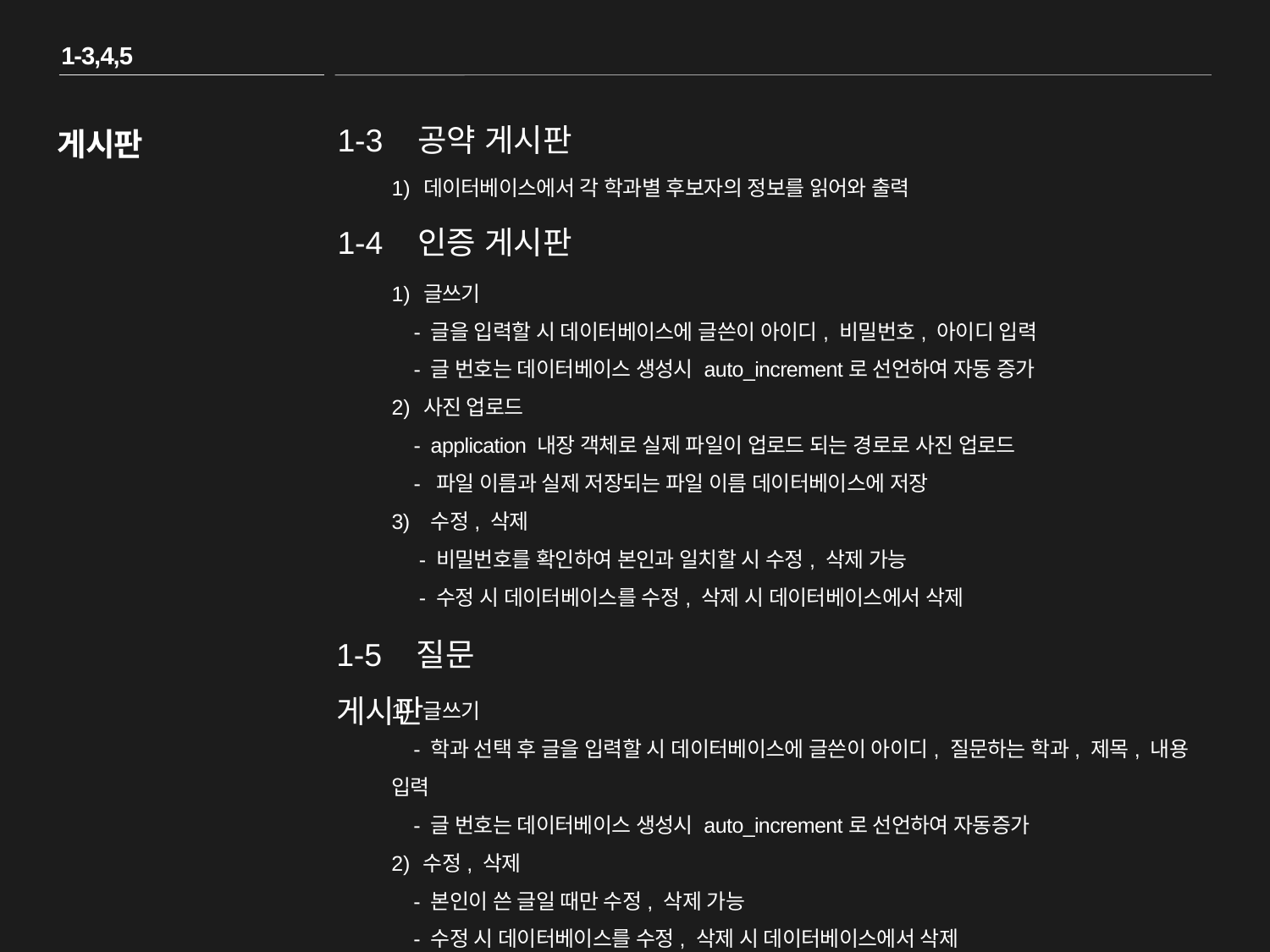

1-3,4,5
1-3   공약 게시판
# 게시판
데이터베이스에서 각 학과별 후보자의 정보를 읽어와 출력

1-4   인증 게시판
글쓰기
    - 글을 입력할 시 데이터베이스에 글쓴이 아이디, 비밀번호, 아이디 입력
    - 글 번호는 데이터베이스 생성시 auto_increment로 선언하여 자동 증가
사진 업로드
    -  application 내장 객체로 실제 파일이 업로드 되는 경로로 사진 업로드
    -  파일 이름과 실제 저장되는 파일 이름 데이터베이스에 저장
3)   수정, 삭제
     - 비밀번호를 확인하여 본인과 일치할 시 수정, 삭제 가능
     - 수정 시 데이터베이스를 수정, 삭제 시 데이터베이스에서 삭제

1-5   질문 게시판
글쓰기
    - 학과 선택 후 글을 입력할 시 데이터베이스에 글쓴이 아이디, 질문하는 학과, 제목, 내용 입력
    - 글 번호는 데이터베이스 생성시 auto_increment로 선언하여 자동증가
수정, 삭제
    - 본인이 쓴 글일 때만 수정, 삭제 가능
    - 수정 시 데이터베이스를 수정, 삭제 시 데이터베이스에서 삭제